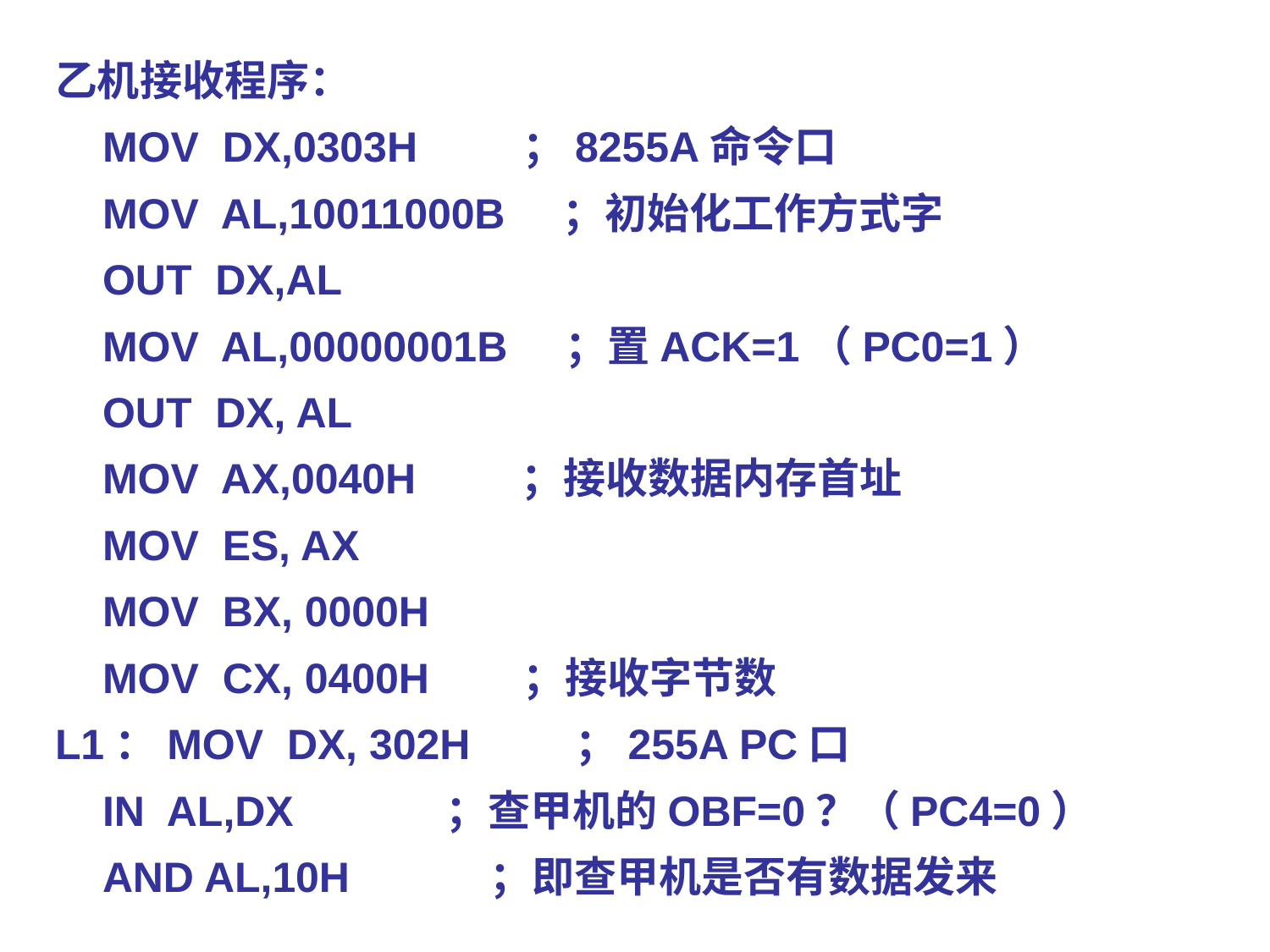

乙机接收程序：
    MOV  DX,0303H        ；8255A命令口
    MOV  AL,10011000B    ；初始化工作方式字
    OUT  DX,AL
    MOV  AL,00000001B    ；置ACK=1（PC0=1）
    OUT  DX, AL
    MOV  AX,0040H        ；接收数据内存首址
    MOV  ES, AX
    MOV  BX, 0000H
    MOV  CX, 0400H       ；接收字节数
L1：MOV  DX, 302H        ；255A PC口
    IN  AL,DX            ；查甲机的OBF=0？（PC4=0）
    AND AL,10H           ；即查甲机是否有数据发来